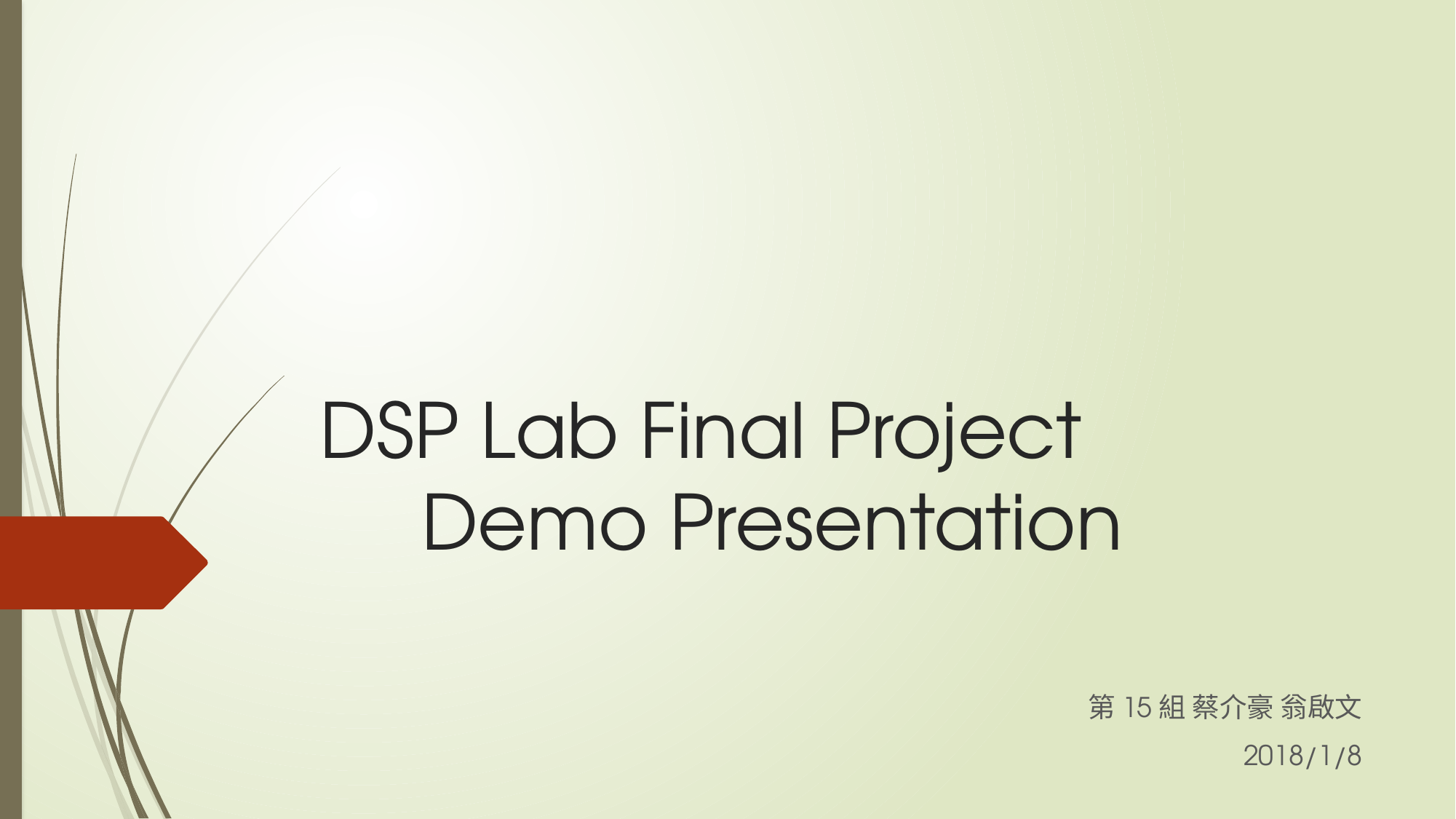

# DSP Lab Final Project Demo Presentation
第15組 蔡介豪 翁啟文
2018/1/8